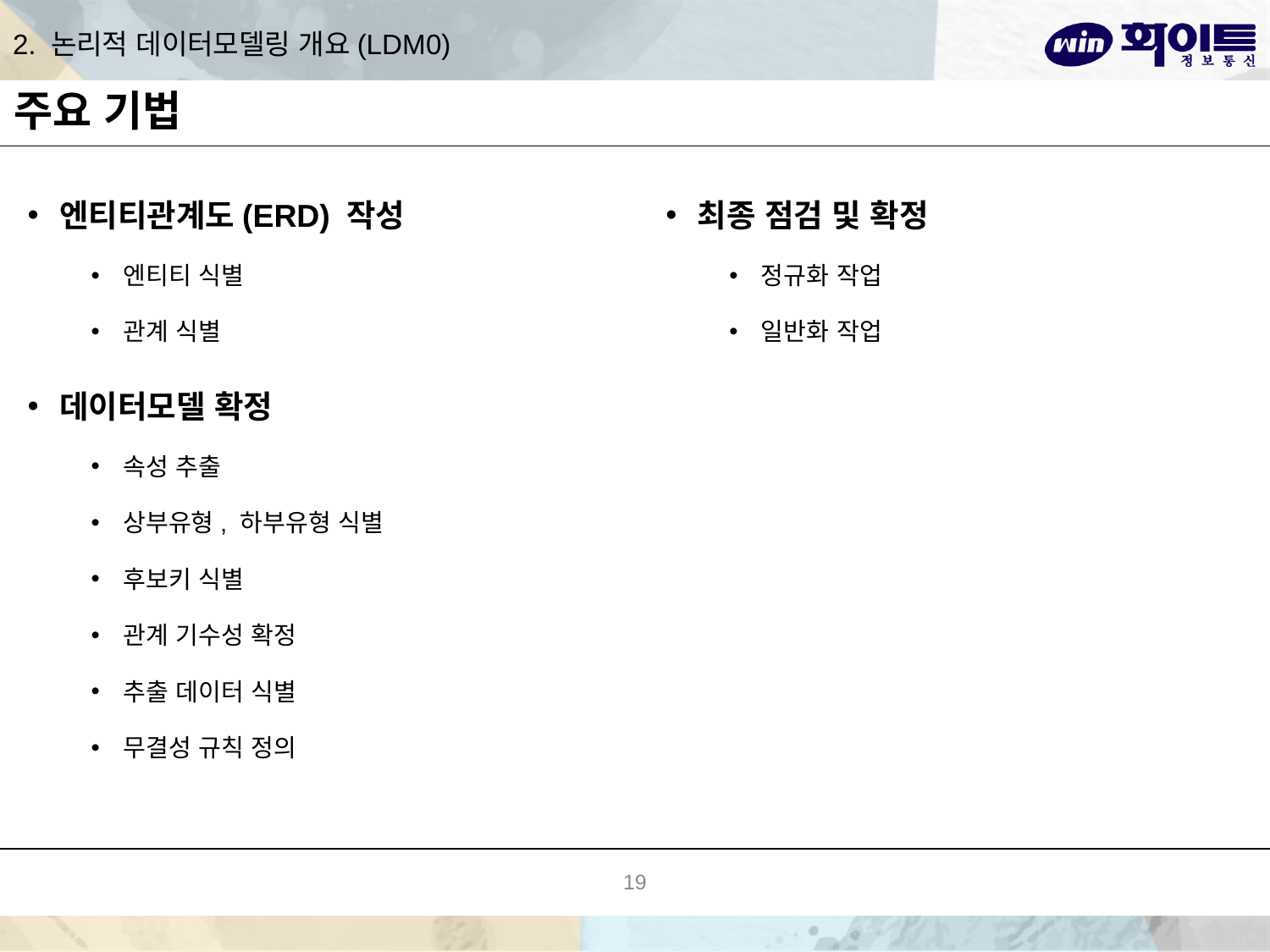

# 2. 논리적 데이터모델링 개요(LDM0)
주요 기법
엔티티관계도(ERD) 작성
엔티티 식별
관계 식별
데이터모델 확정
속성 추출
상부유형, 하부유형 식별
후보키 식별
관계 기수성 확정
추출 데이터 식별
무결성 규칙 정의
최종 점검 및 확정
정규화 작업
일반화 작업

19